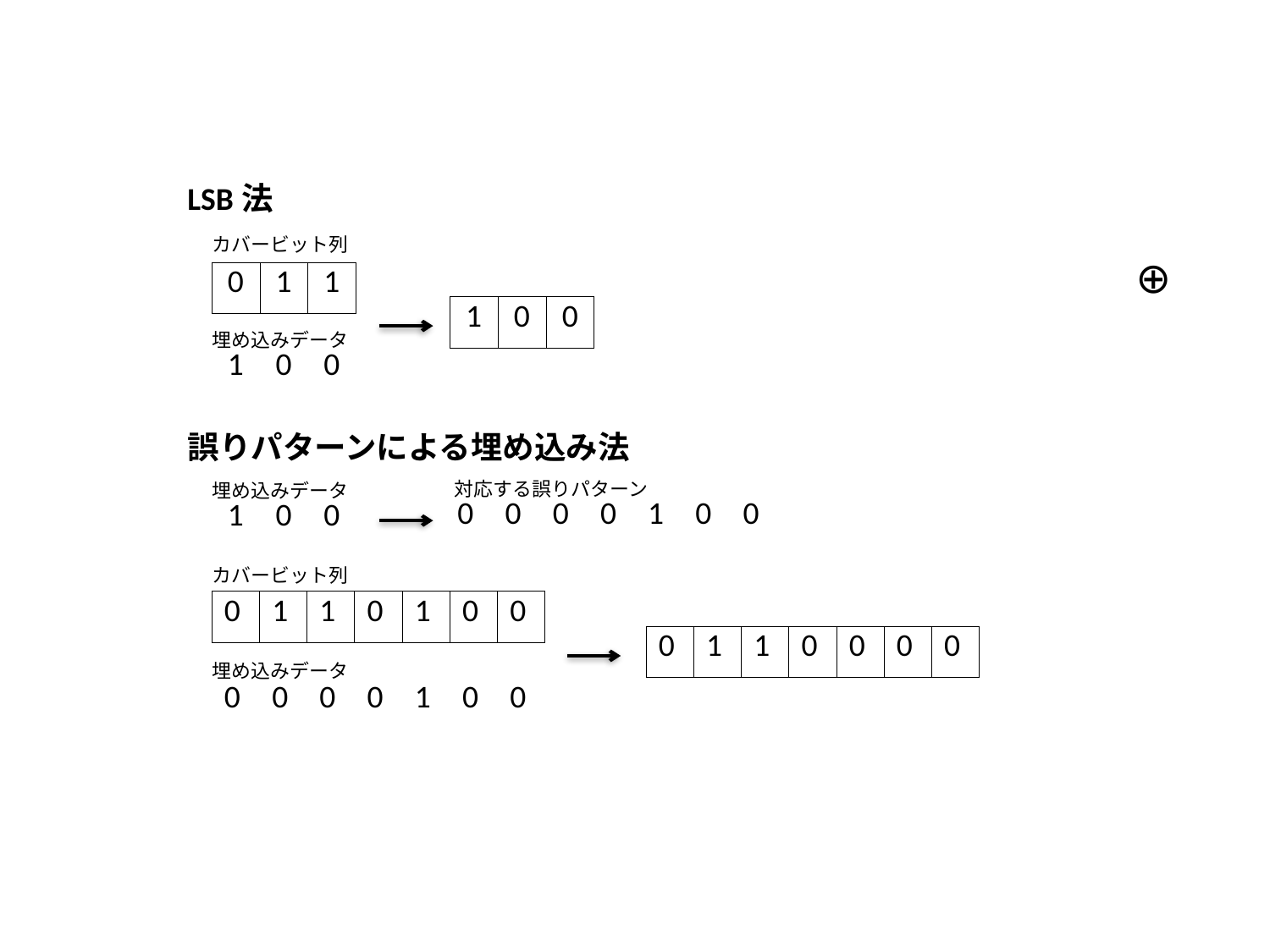

LSB法
カバービット列
⊕
| 0 | 1 | 1 |
| --- | --- | --- |
| 1 | 0 | 0 |
| --- | --- | --- |
埋め込みデータ
| 1 | 0 | 0 |
| --- | --- | --- |
誤りパターンによる埋め込み法
対応する誤りパターン
埋め込みデータ
| 0 | 0 | 0 | 0 | 1 | 0 | 0 |
| --- | --- | --- | --- | --- | --- | --- |
| 1 | 0 | 0 |
| --- | --- | --- |
カバービット列
| 0 | 1 | 1 | 0 | 1 | 0 | 0 |
| --- | --- | --- | --- | --- | --- | --- |
| 0 | 1 | 1 | 0 | 0 | 0 | 0 |
| --- | --- | --- | --- | --- | --- | --- |
埋め込みデータ
| 0 | 0 | 0 | 0 | 1 | 0 | 0 |
| --- | --- | --- | --- | --- | --- | --- |